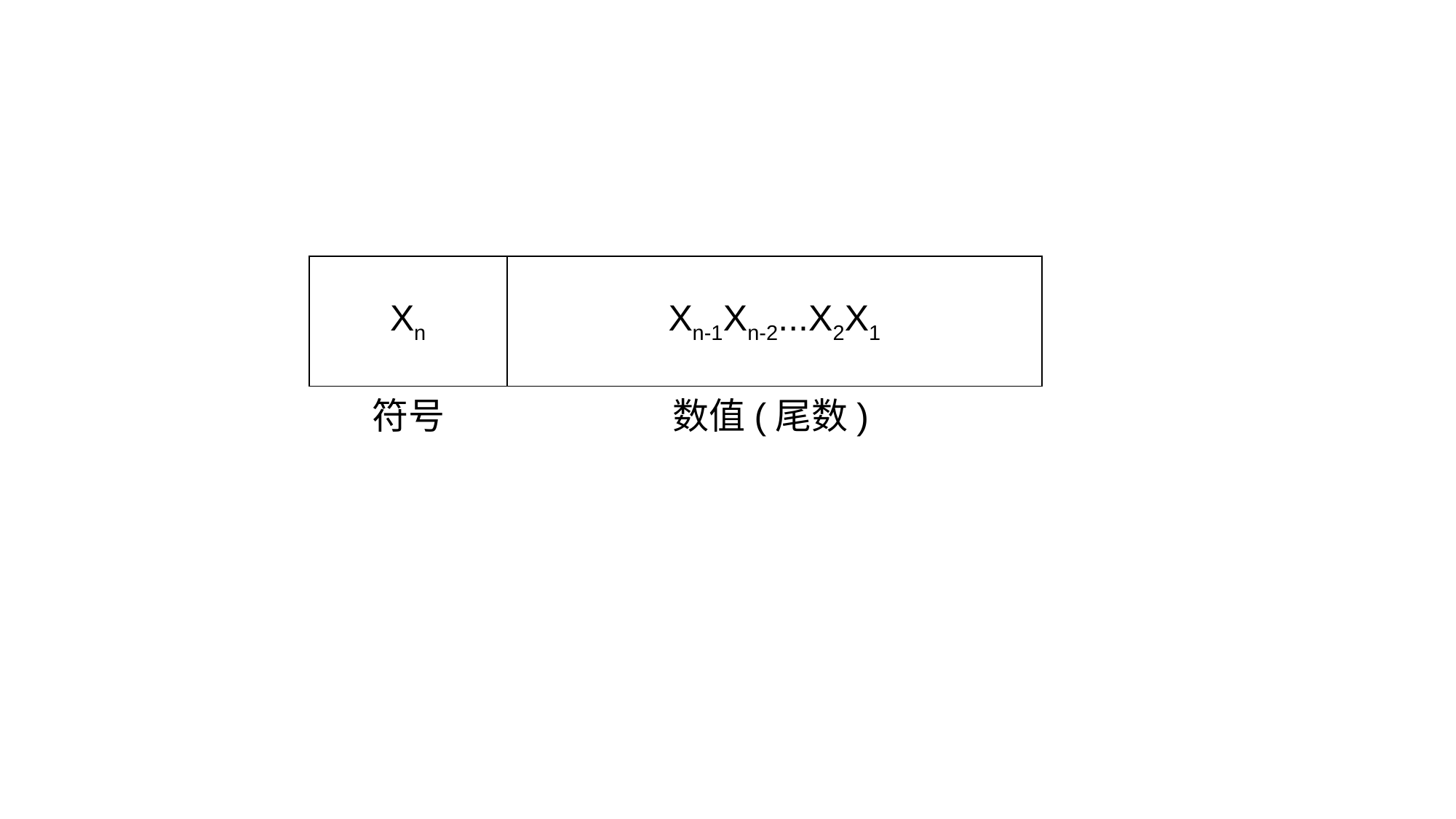

| Xn | Xn-1Xn-2...X2X1 |
| --- | --- |
符号
数值(尾数)